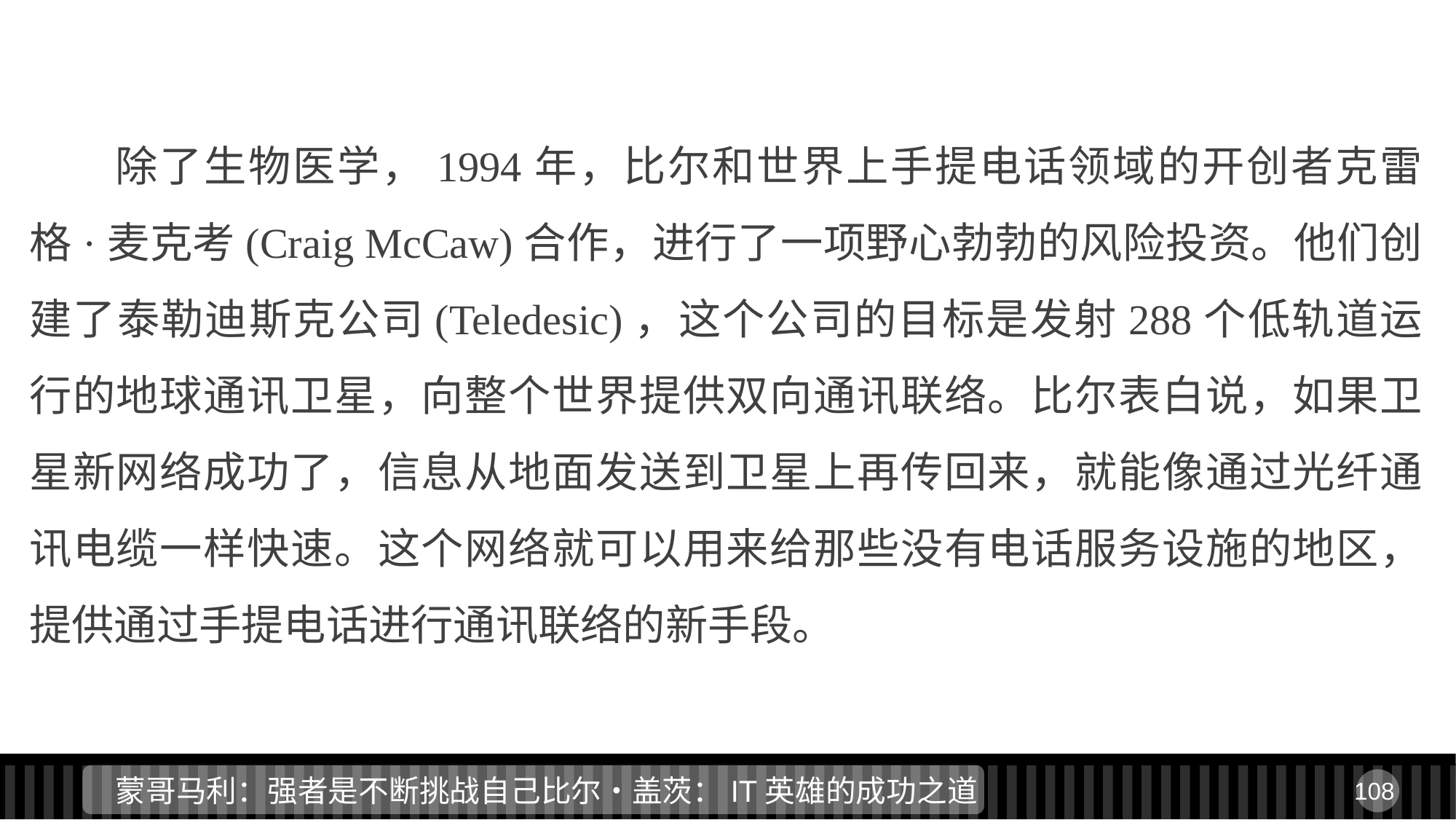

除了生物医学，1994年，比尔和世界上手提电话领域的开创者克雷格·麦克考(Craig McCaw)合作，进行了一项野心勃勃的风险投资。他们创建了泰勒迪斯克公司(Teledesic)，这个公司的目标是发射288个低轨道运行的地球通讯卫星，向整个世界提供双向通讯联络。比尔表白说，如果卫星新网络成功了，信息从地面发送到卫星上再传回来，就能像通过光纤通讯电缆一样快速。这个网络就可以用来给那些没有电话服务设施的地区，提供通过手提电话进行通讯联络的新手段。